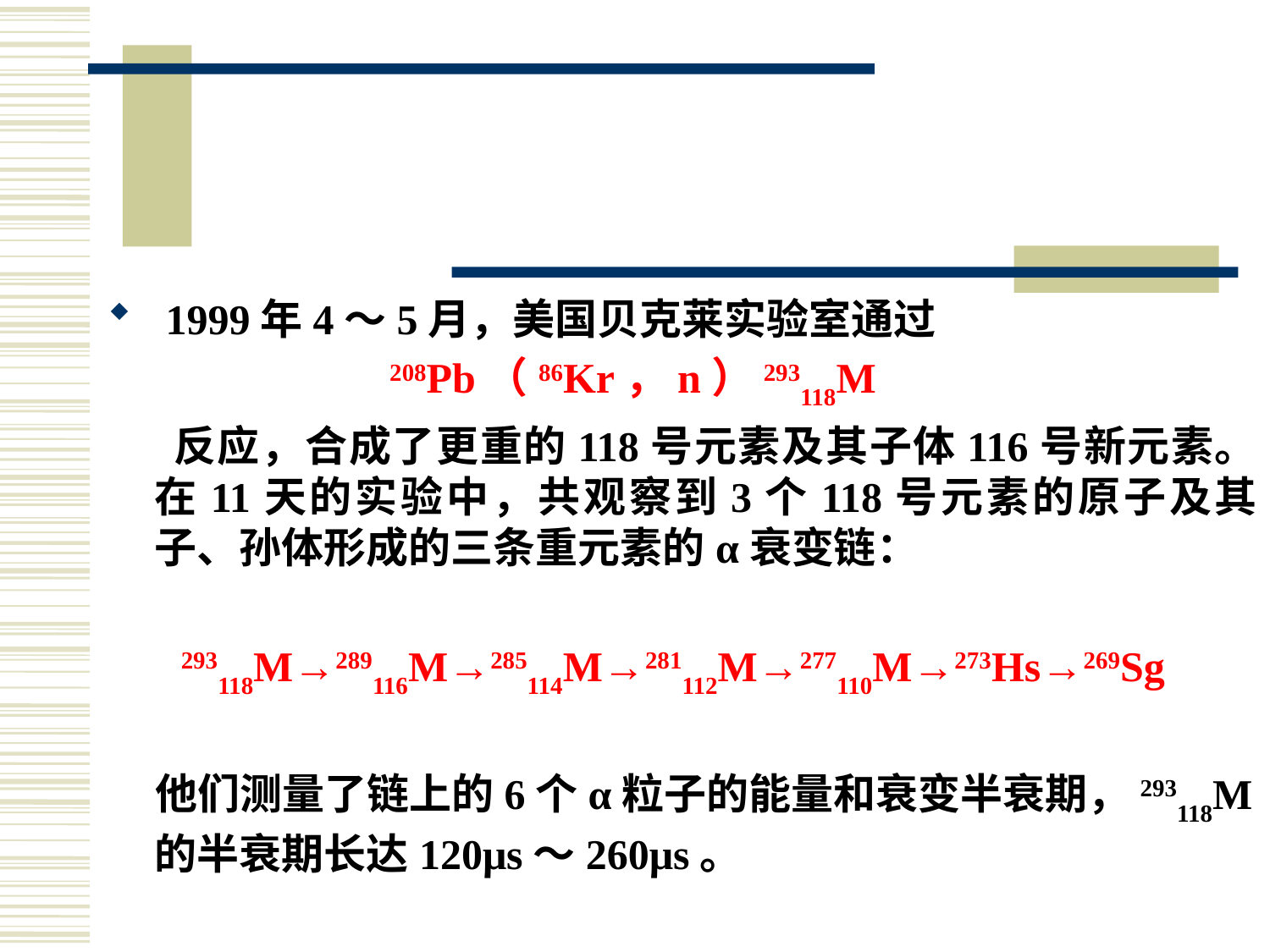

#
 1999年4～5月，美国贝克莱实验室通过
                                              208Pb（86Kr，n）293118M
     反应，合成了更重的118号元素及其子体116号新元素。在11天的实验中，共观察到3个118号元素的原子及其子、孙体形成的三条重元素的α衰变链：

            293118M→289116M→285114M→281112M→277110M→273Hs→269Sg

    他们测量了链上的6个α粒子的能量和衰变半衰期，293118M的半衰期长达120μs～260μs。